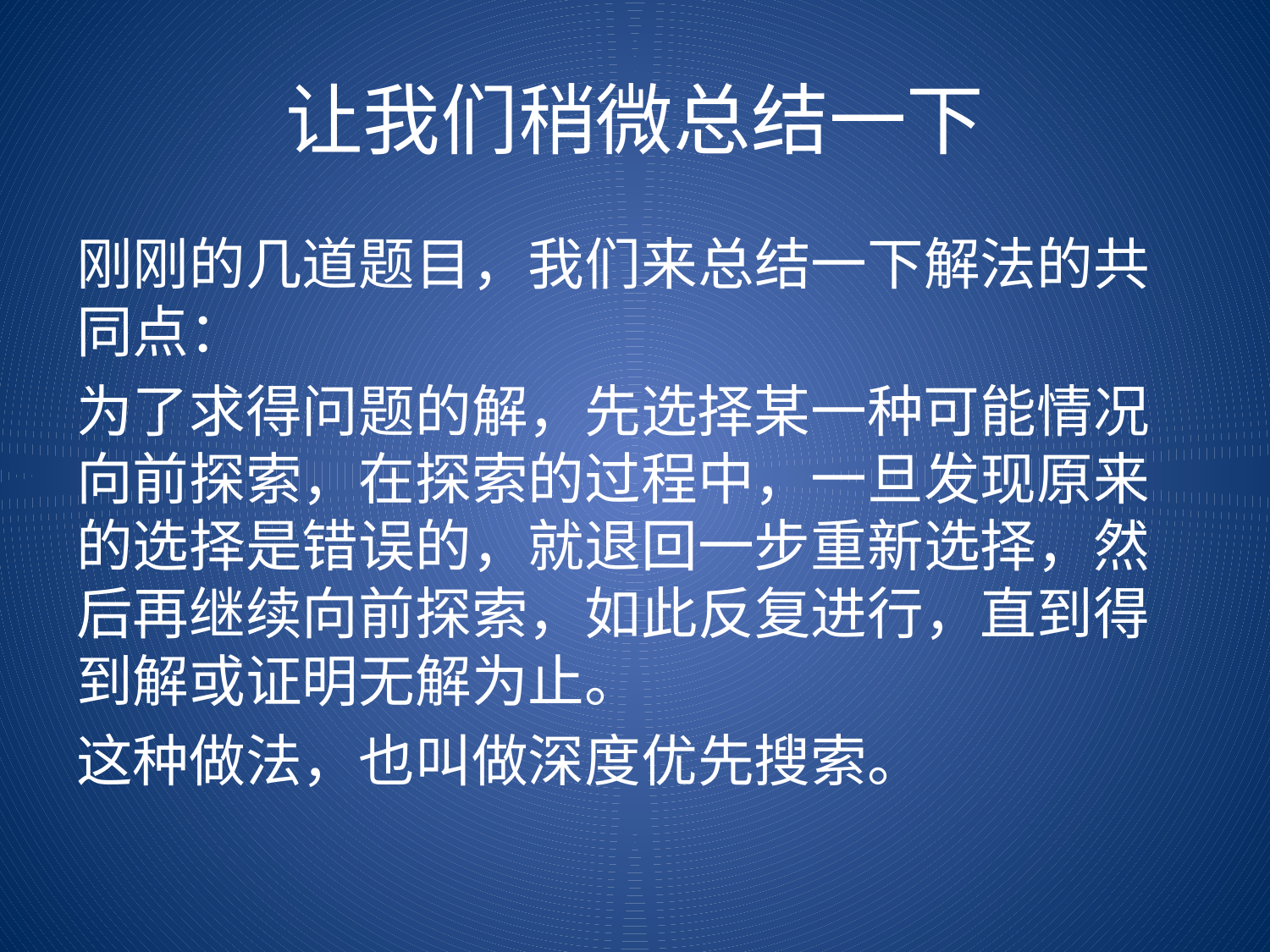

# 让我们稍微总结一下
刚刚的几道题目，我们来总结一下解法的共同点：
为了求得问题的解，先选择某一种可能情况向前探索，在探索的过程中，一旦发现原来的选择是错误的，就退回一步重新选择，然后再继续向前探索，如此反复进行，直到得到解或证明无解为止。
这种做法，也叫做深度优先搜索。